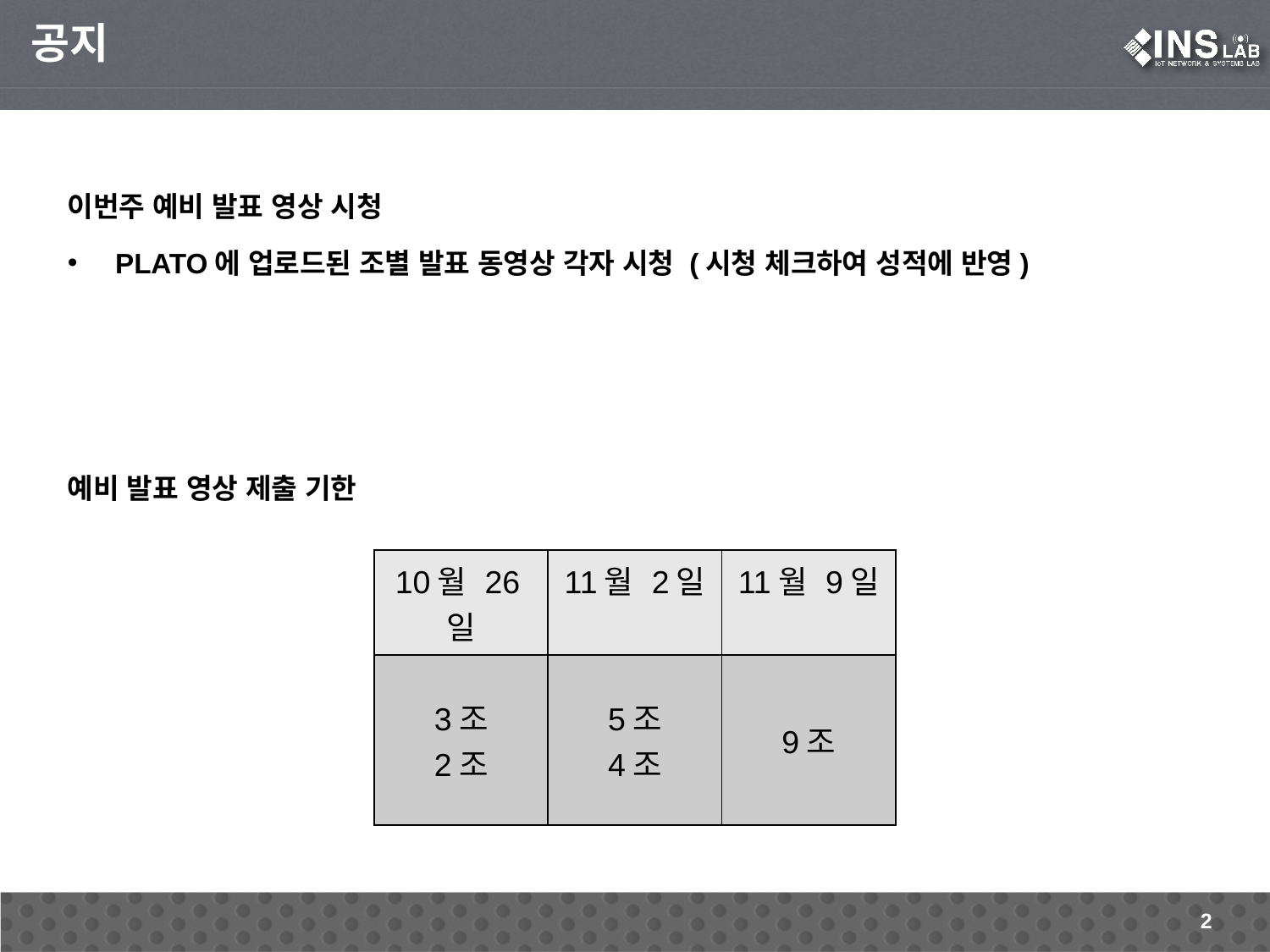

공지
이번주 예비 발표 영상 시청
PLATO에 업로드된 조별 발표 동영상 각자 시청 (시청 체크하여 성적에 반영)

예비 발표 영상 제출 기한
| 10월 26일 | 11월 2일 | 11월 9일 |
| --- | --- | --- |
| 3조 2조 | 5조 4조 | 9조 |
2